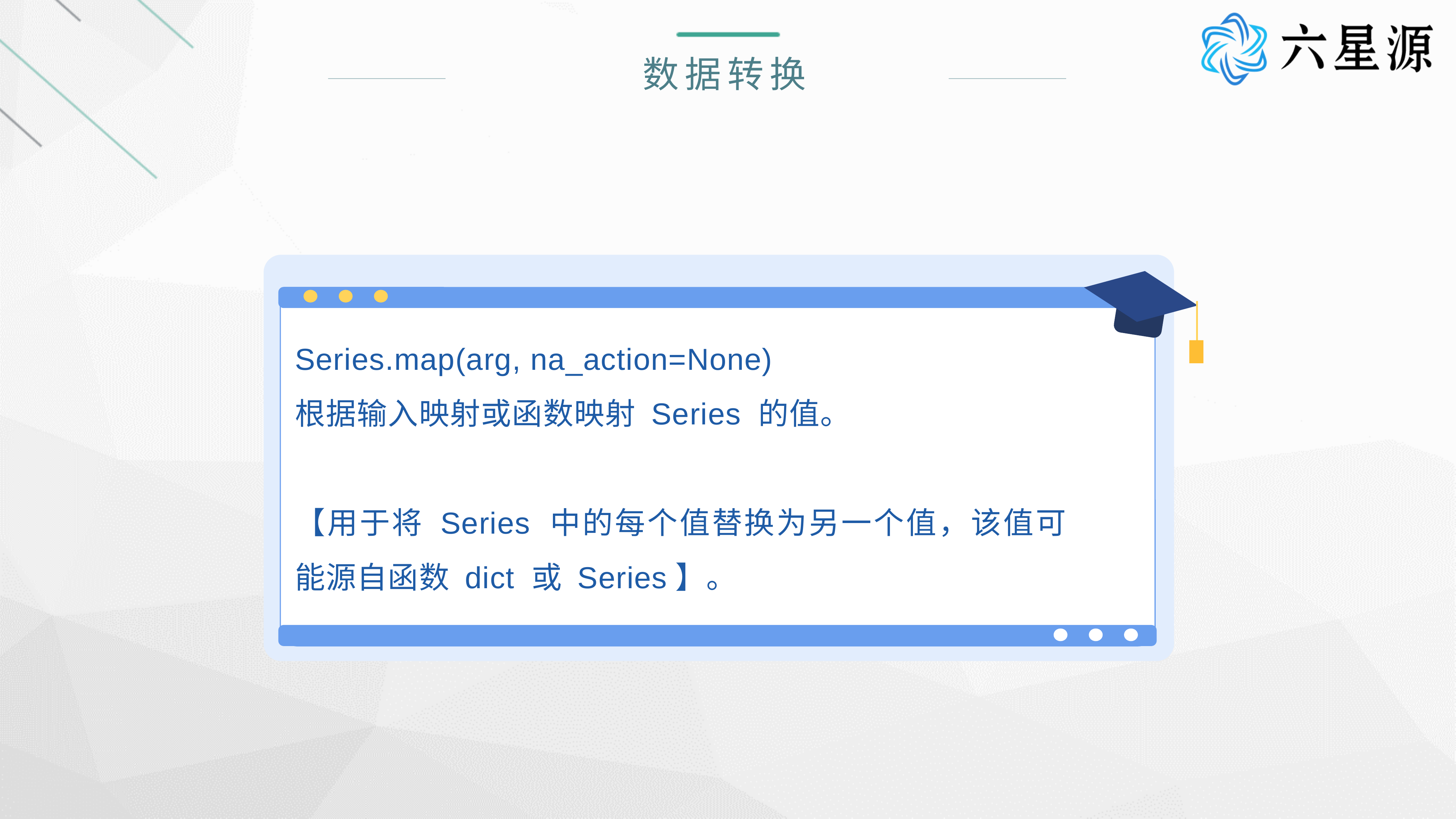

数据转换

Series.map(arg, na_action=None)
根据输入映射或函数映射 Series 的值。

【用于将 Series 中的每个值替换为另一个值，该值可能源自函数 dict 或 Series】。